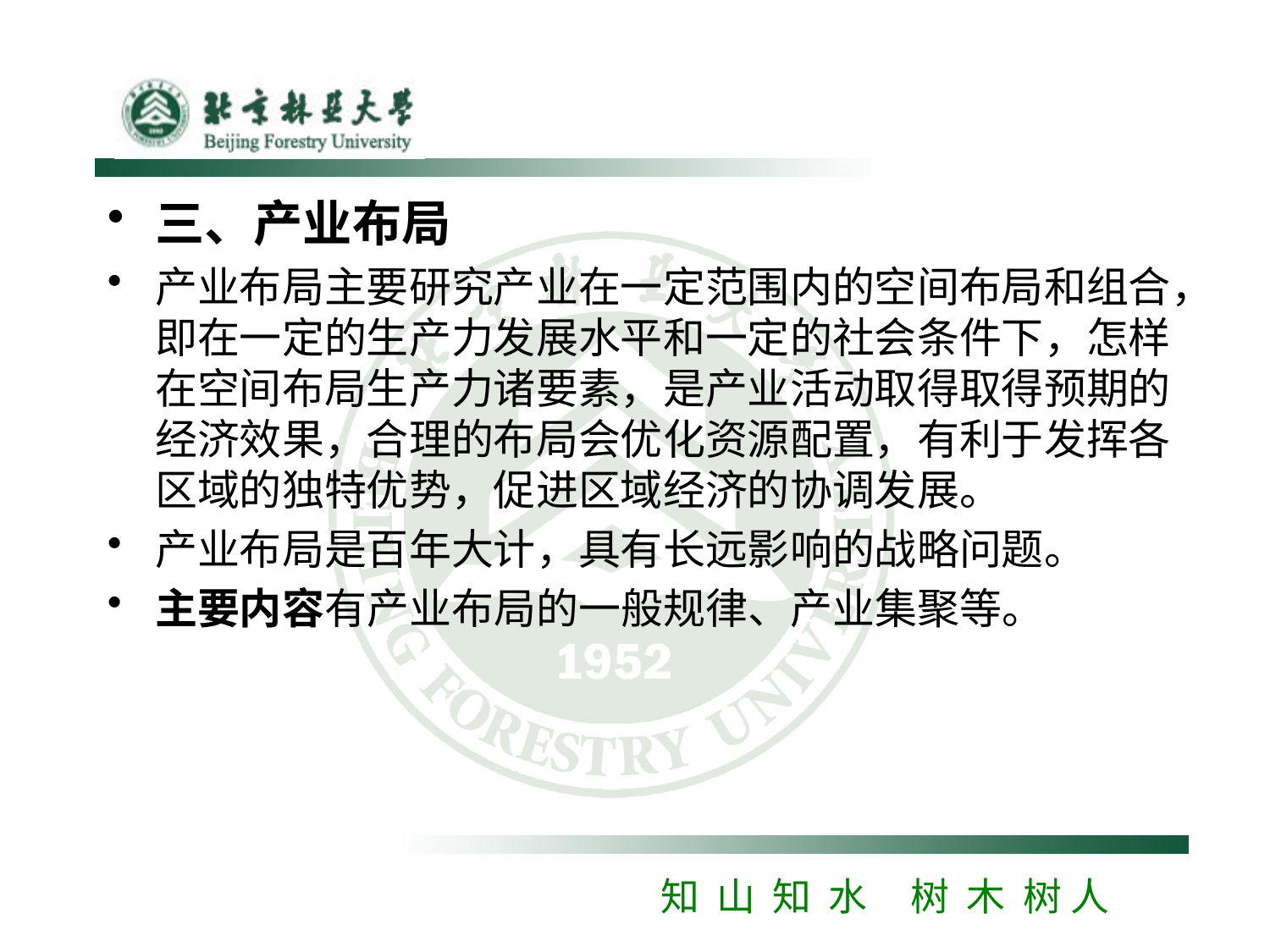

三、产业布局
产业布局主要研究产业在一定范围内的空间布局和组合，即在一定的生产力发展水平和一定的社会条件下，怎样在空间布局生产力诸要素，是产业活动取得取得预期的经济效果，合理的布局会优化资源配置，有利于发挥各区域的独特优势，促进区域经济的协调发展。
产业布局是百年大计，具有长远影响的战略问题。
主要内容有产业布局的一般规律、产业集聚等。